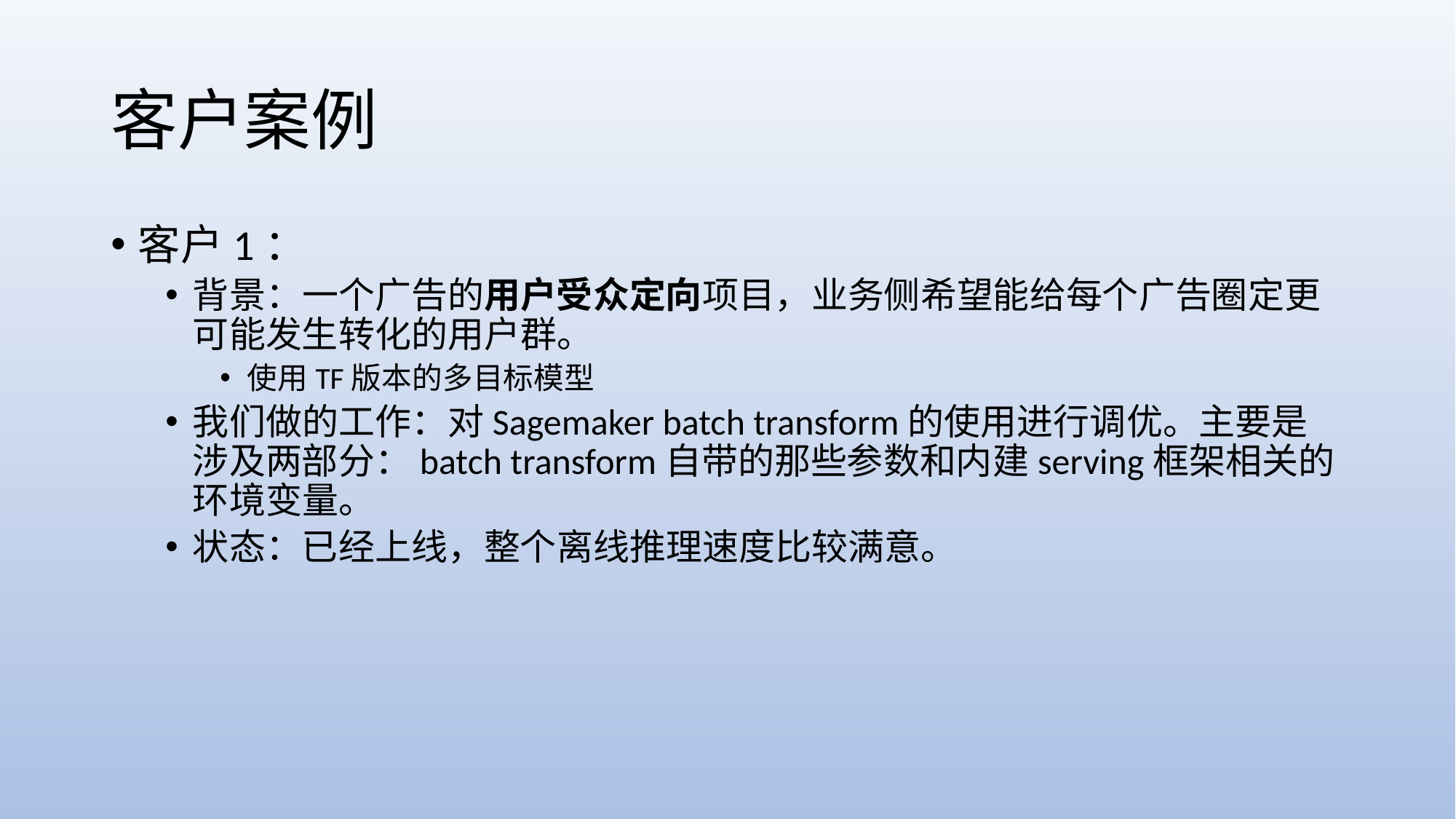

# 客户案例
客户1：
背景：一个广告的用户受众定向项目，业务侧希望能给每个广告圈定更可能发生转化的用户群。
使用TF版本的多目标模型
我们做的工作：对Sagemaker batch transform的使用进行调优。主要是涉及两部分：batch transform自带的那些参数和内建serving框架相关的环境变量。
状态：已经上线，整个离线推理速度比较满意。